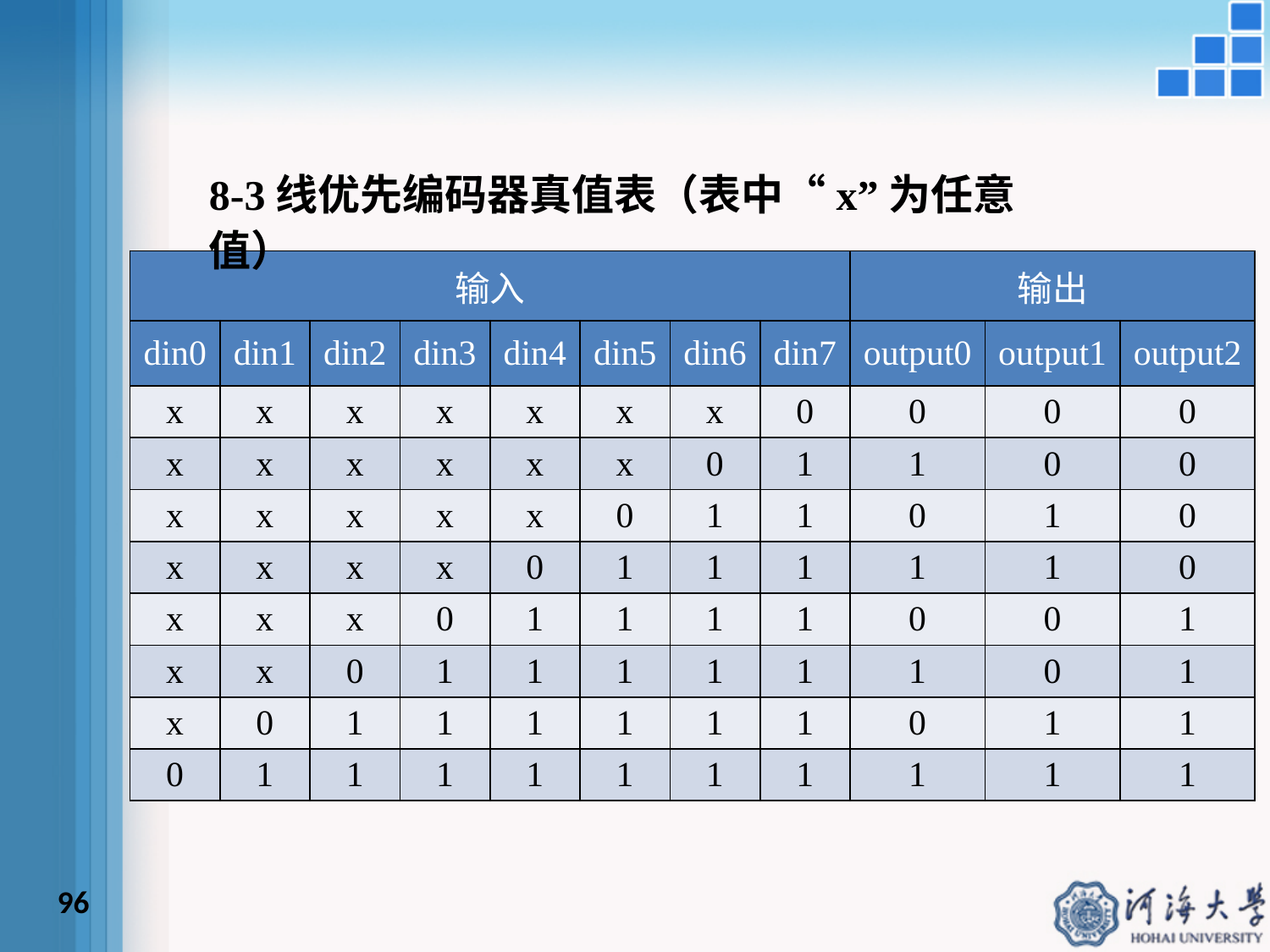

8-3线优先编码器真值表（表中“x”为任意值）
| 输入 |  |  |  |  |  |  |  | 输出 |  |  |
| --- | --- | --- | --- | --- | --- | --- | --- | --- | --- | --- |
| din0 | din1 | din2 | din3 | din4 | din5 | din6 | din7 | output0 | output1 | output2 |
| x | x | x | x | x | x | x | 0 | 0 | 0 | 0 |
| x | x | x | x | x | x | 0 | 1 | 1 | 0 | 0 |
| x | x | x | x | x | 0 | 1 | 1 | 0 | 1 | 0 |
| x | x | x | x | 0 | 1 | 1 | 1 | 1 | 1 | 0 |
| x | x | x | 0 | 1 | 1 | 1 | 1 | 0 | 0 | 1 |
| x | x | 0 | 1 | 1 | 1 | 1 | 1 | 1 | 0 | 1 |
| x | 0 | 1 | 1 | 1 | 1 | 1 | 1 | 0 | 1 | 1 |
| 0 | 1 | 1 | 1 | 1 | 1 | 1 | 1 | 1 | 1 | 1 |
96